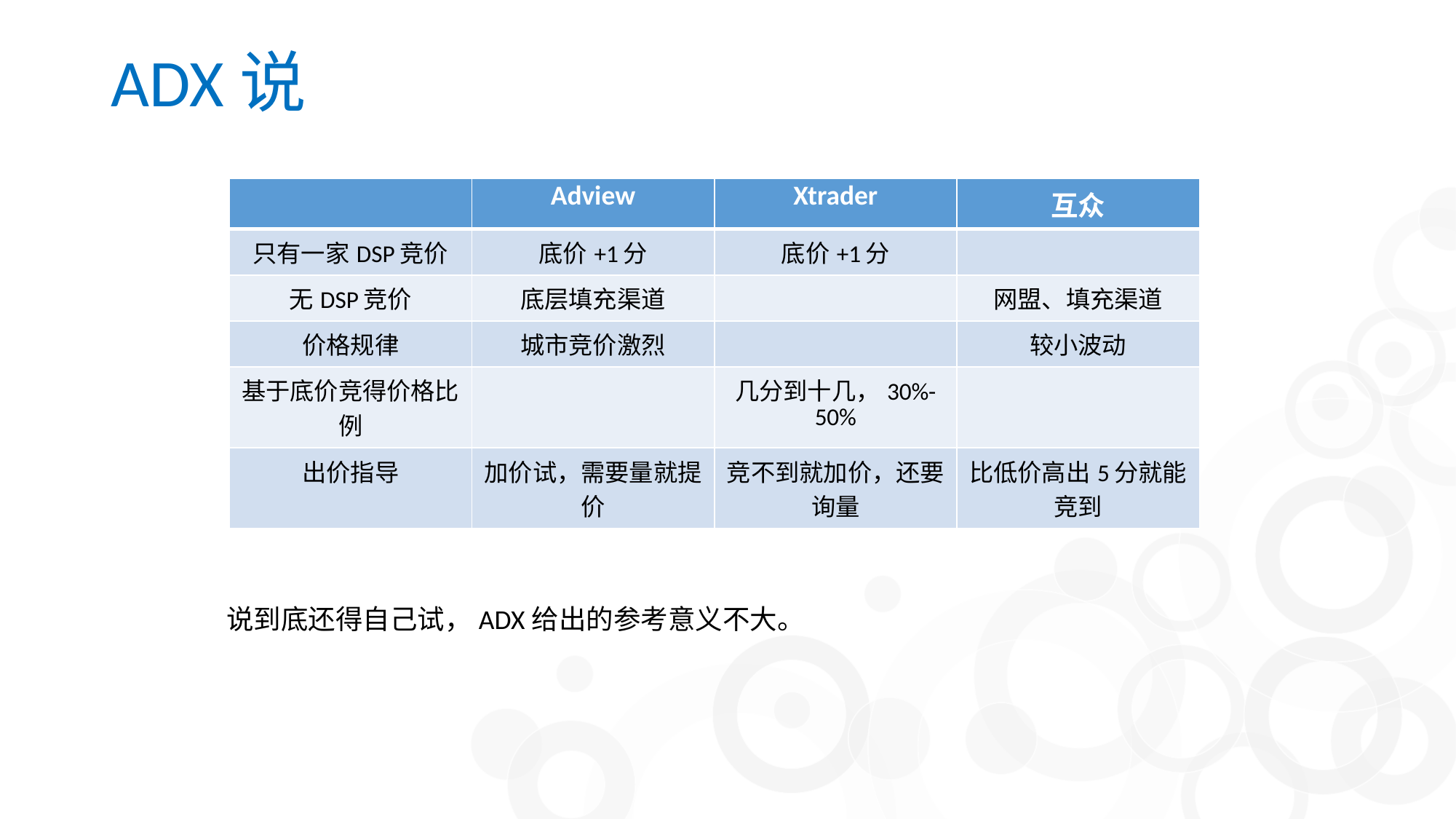

# ADX说
|  | Adview | Xtrader | 互众 |
| --- | --- | --- | --- |
| 只有一家DSP竞价 | 底价+1分 | 底价+1分 |  |
| 无DSP竞价 | 底层填充渠道 |  | 网盟、填充渠道 |
| 价格规律 | 城市竞价激烈 |  | 较小波动 |
| 基于底价竞得价格比例 |  | 几分到十几，30%-50% |  |
| 出价指导 | 加价试，需要量就提价 | 竞不到就加价，还要询量 | 比低价高出5分就能竞到 |
说到底还得自己试，ADX给出的参考意义不大。